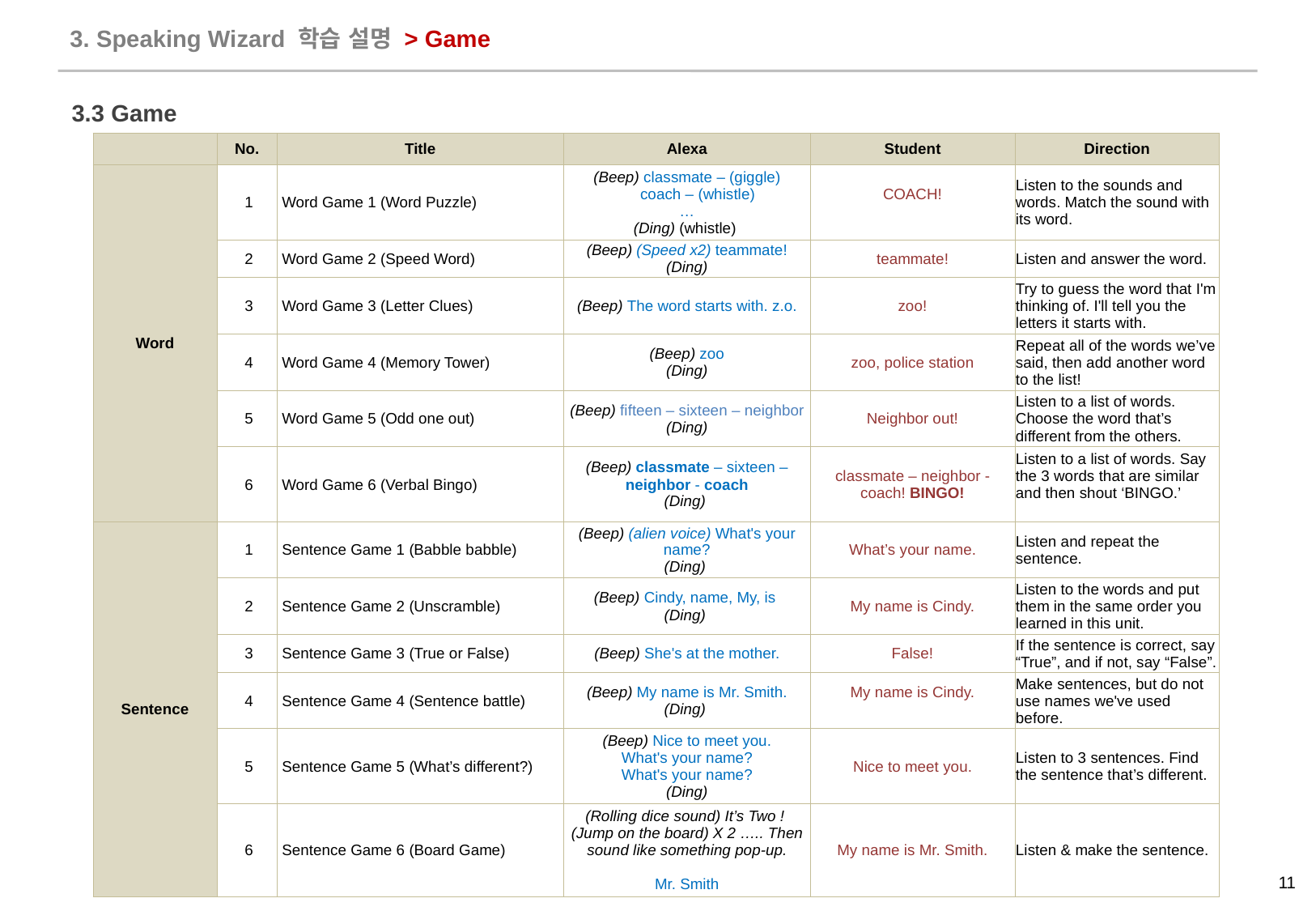

3. Speaking Wizard 학습 설명 > Game
3.3 Game
|  | No. | Title | Alexa | Student | Direction |
| --- | --- | --- | --- | --- | --- |
| Word | 1 | Word Game 1 (Word Puzzle) | (Beep) classmate – (giggle) coach – (whistle) … (Ding) (whistle) | COACH! | Listen to the sounds and words. Match the sound with its word. |
|  | 2 | Word Game 2 (Speed Word) | (Beep) (Speed x2) teammate! (Ding) | teammate! | Listen and answer the word. |
|  | 3 | Word Game 3 (Letter Clues) | (Beep) The word starts with. z.o. | zoo! | Try to guess the word that I'm thinking of. I'll tell you the letters it starts with. |
|  | 4 | Word Game 4 (Memory Tower) | (Beep) zoo (Ding) | zoo, police station | Repeat all of the words we’ve said, then add another word to the list! |
|  | 5 | Word Game 5 (Odd one out) | (Beep) fifteen – sixteen – neighbor (Ding) | Neighbor out! | Listen to a list of words. Choose the word that’s different from the others. |
|  | 6 | Word Game 6 (Verbal Bingo) | (Beep) classmate – sixteen – neighbor - coach (Ding) | classmate – neighbor - coach! BINGO! | Listen to a list of words. Say the 3 words that are similar and then shout ‘BINGO.’ |
| Sentence | 1 | Sentence Game 1 (Babble babble) | (Beep) (alien voice) What's your name? (Ding) | What’s your name. | Listen and repeat the sentence. |
|  | 2 | Sentence Game 2 (Unscramble) | (Beep) Cindy, name, My, is (Ding) | My name is Cindy. | Listen to the words and put them in the same order you learned in this unit. |
|  | 3 | Sentence Game 3 (True or False) | (Beep) She's at the mother. | False! | If the sentence is correct, say “True”, and if not, say “False”. |
|  | 4 | Sentence Game 4 (Sentence battle) | (Beep) My name is Mr. Smith. (Ding) | My name is Cindy. | Make sentences, but do not use names we've used before. |
|  | 5 | Sentence Game 5 (What’s different?) | (Beep) Nice to meet you. What's your name? What's your name? (Ding) | Nice to meet you. | Listen to 3 sentences. Find the sentence that’s different. |
|  | 6 | Sentence Game 6 (Board Game) | (Rolling dice sound) It’s Two ! (Jump on the board) X 2 ….. Then sound like something pop-up. Mr. Smith | My name is Mr. Smith. | Listen & make the sentence. |
11